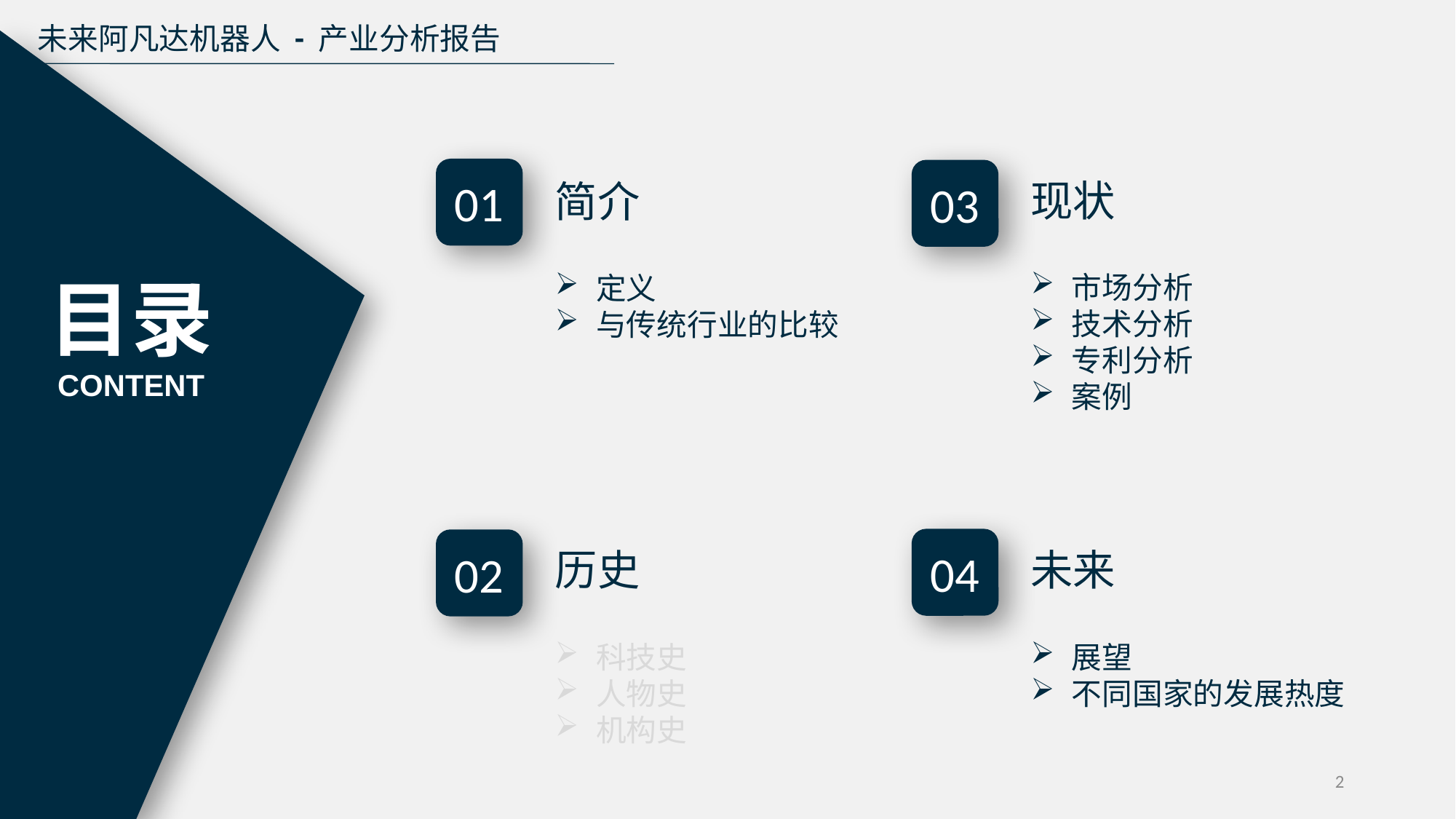

未来阿凡达机器人 - 产业分析报告

01
现状

市场分析
技术分析
专利分析
案例
简介

定义
与传统行业的比较
03
目录
CONTENT

历史

科技史
人物史
机构史
未来

展望
不同国家的发展热度
04
02
2